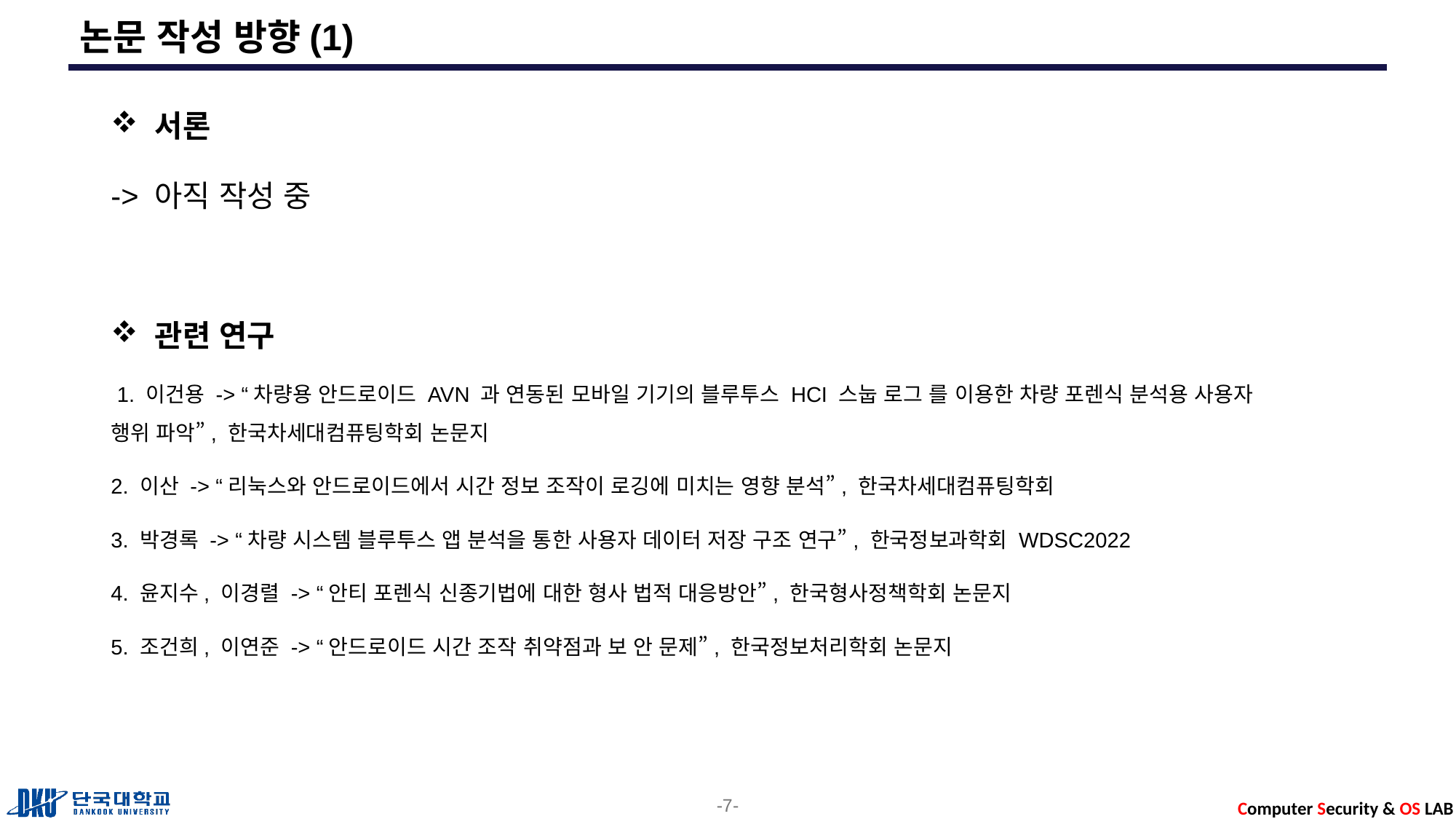

# 논문 작성 방향(1)
 서론
-> 아직 작성 중

 관련 연구
 1. 이건용 -> “차량용 안드로이드 AVN 과 연동된 모바일 기기의 블루투스 HCI 스눕 로그 를 이용한 차량 포렌식 분석용 사용자 	    행위 파악”, 한국차세대컴퓨팅학회 논문지
2. 이산 -> “리눅스와 안드로이드에서 시간 정보 조작이 로깅에 미치는 영향 분석”, 한국차세대컴퓨팅학회
3. 박경록 -> “차량 시스템 블루투스 앱 분석을 통한 사용자 데이터 저장 구조 연구”, 한국정보과학회 WDSC2022
4. 윤지수, 이경렬 -> “안티 포렌식 신종기법에 대한 형사 법적 대응방안”, 한국형사정책학회 논문지
5. 조건희, 이연준 -> “안드로이드 시간 조작 취약점과 보 안 문제”, 한국정보처리학회 논문지

-7-